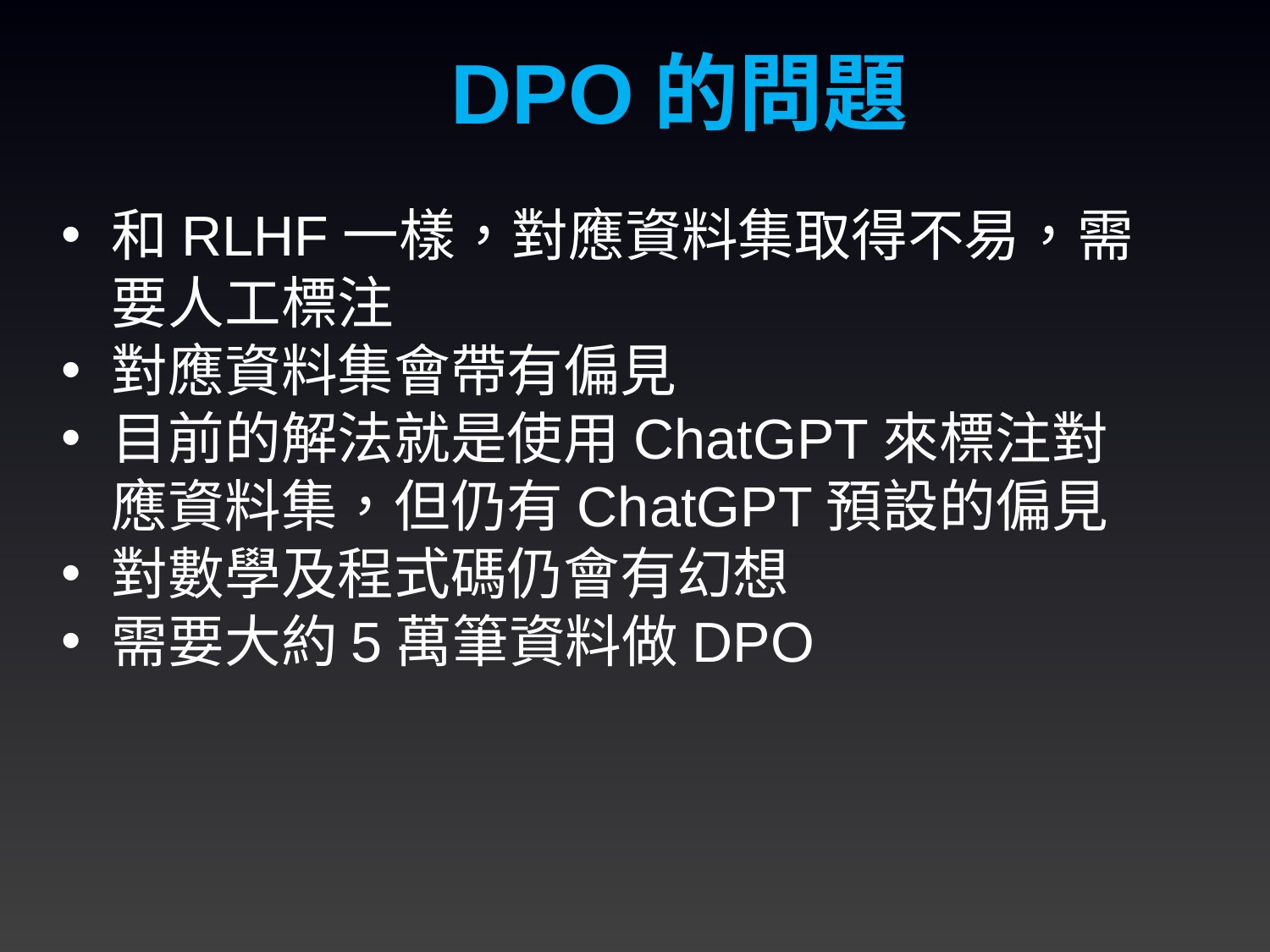

DPO的問題
和RLHF一樣，對應資料集取得不易，需要人工標注
對應資料集會帶有偏見
目前的解法就是使用ChatGPT來標注對應資料集，但仍有ChatGPT預設的偏見
對數學及程式碼仍會有幻想
需要大約5萬筆資料做DPO
12/4/2024
14